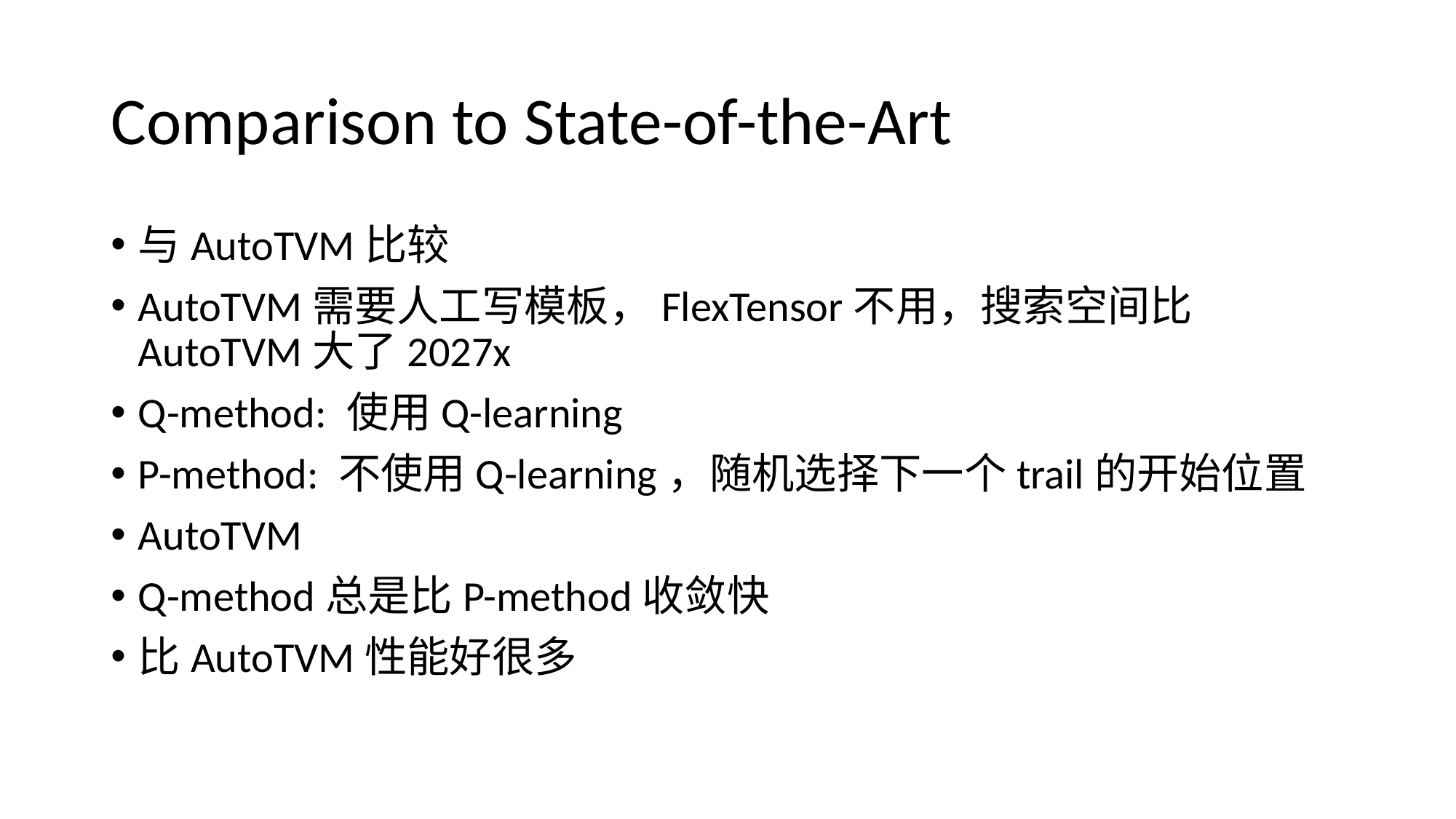

# Comparison to State-of-the-Art
与AutoTVM比较
AutoTVM需要人工写模板，FlexTensor不用，搜索空间比AutoTVM大了2027x
Q-method: 使用Q-learning
P-method: 不使用Q-learning，随机选择下一个trail的开始位置
AutoTVM
Q-method总是比P-method收敛快
比AutoTVM性能好很多